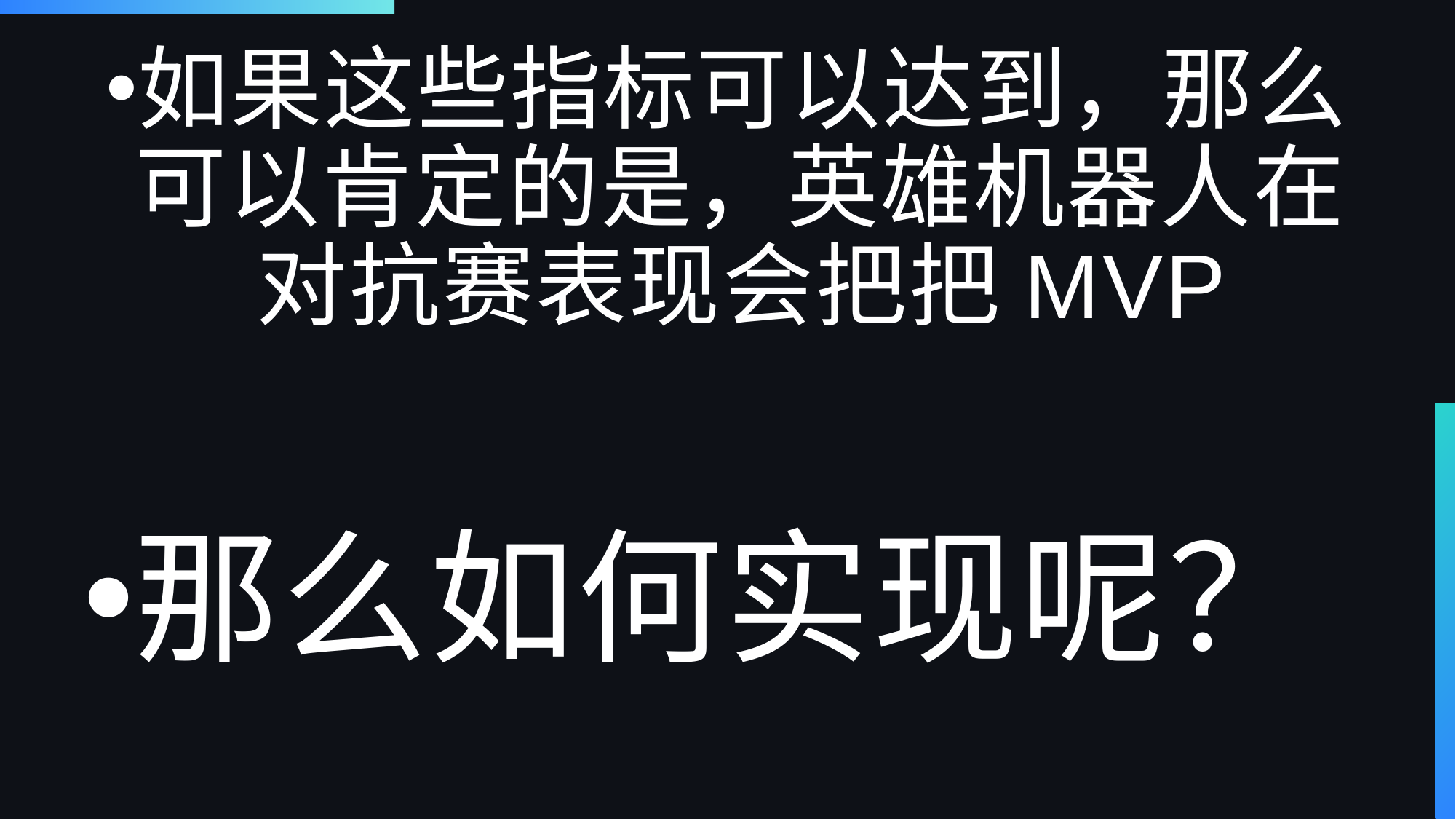

如果这些指标可以达到，那么可以肯定的是，英雄机器人在对抗赛表现会把把MVP

那么如何实现呢？